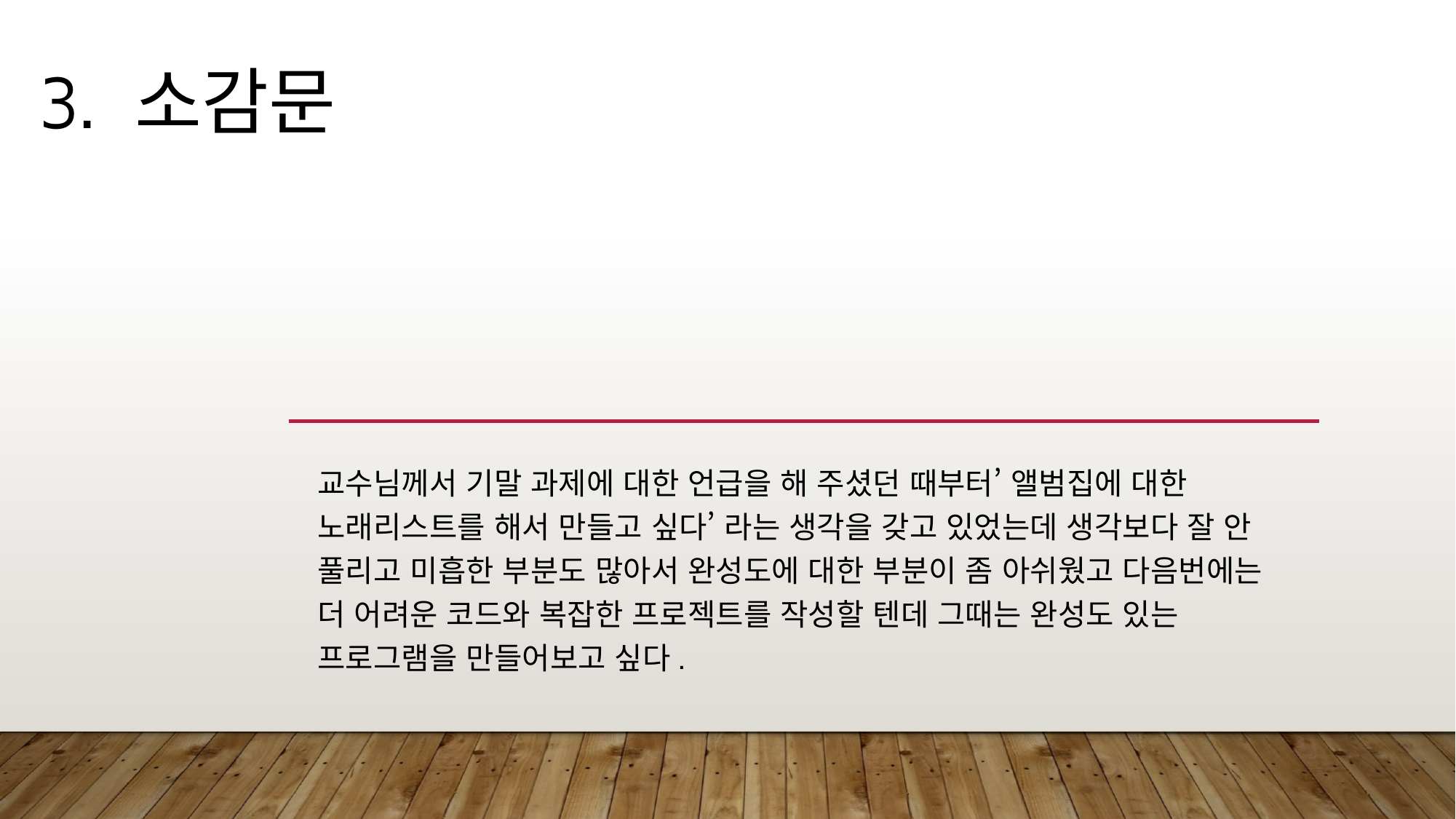

# 3. 소감문
교수님께서 기말 과제에 대한 언급을 해 주셨던 때부터’ 앨범집에 대한 노래리스트를 해서 만들고 싶다’ 라는 생각을 갖고 있었는데 생각보다 잘 안 풀리고 미흡한 부분도 많아서 완성도에 대한 부분이 좀 아쉬웠고 다음번에는 더 어려운 코드와 복잡한 프로젝트를 작성할 텐데 그때는 완성도 있는 프로그램을 만들어보고 싶다.